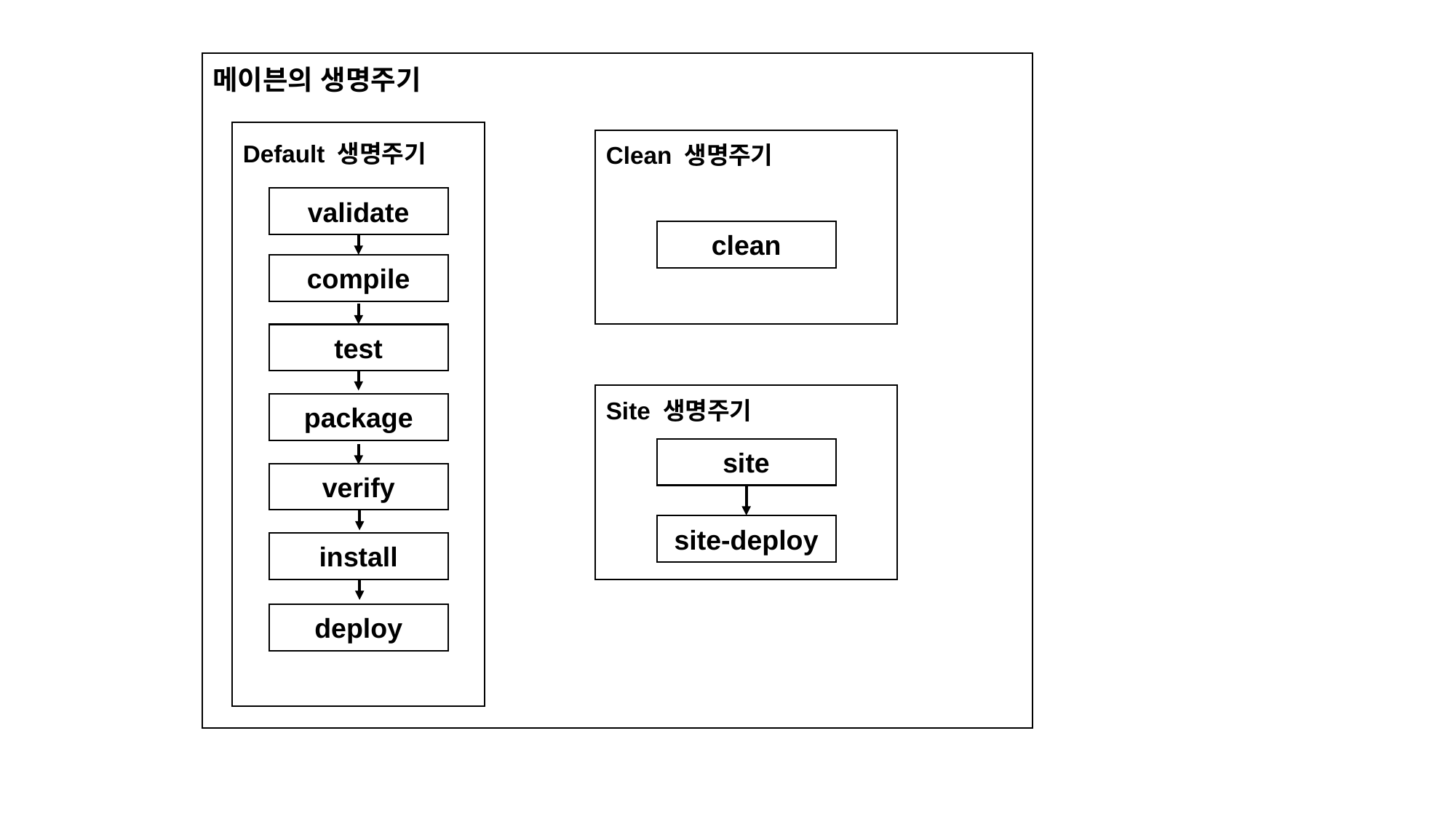

메이븐의 생명주기

Default 생명주기

Clean 생명주기

validate
clean
compile
test
Site 생명주기

package
site
verify
site-deploy
install
deploy